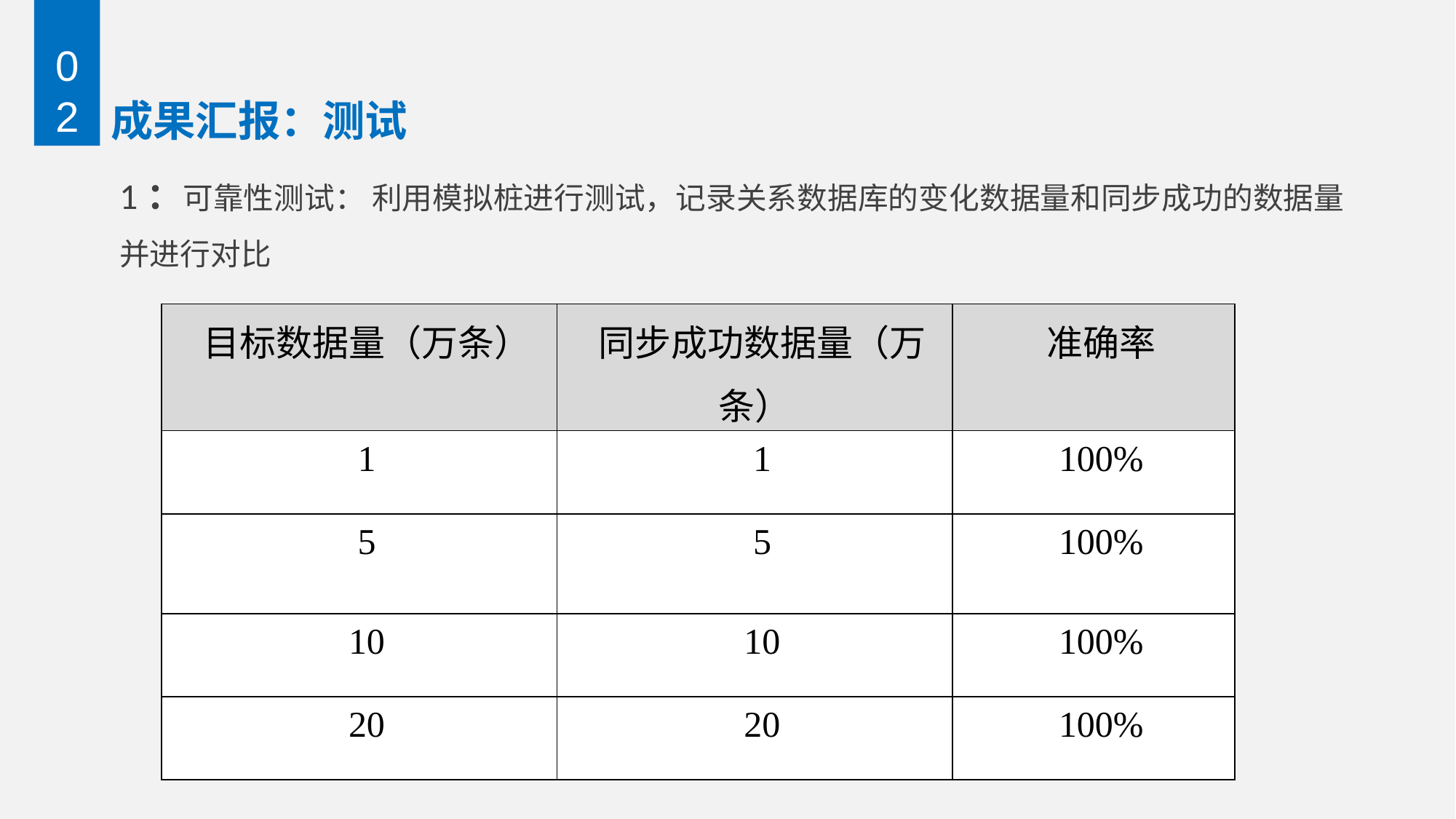

02
# 成果汇报：测试
1：可靠性测试： 利用模拟桩进行测试，记录关系数据库的变化数据量和同步成功的数据量并进行对比

| 目标数据量（万条） | 同步成功数据量（万条） | 准确率 |
| --- | --- | --- |
| 1 | 1 | 100% |
| 5 | 5 | 100% |
| 10 | 10 | 100% |
| 20 | 20 | 100% |